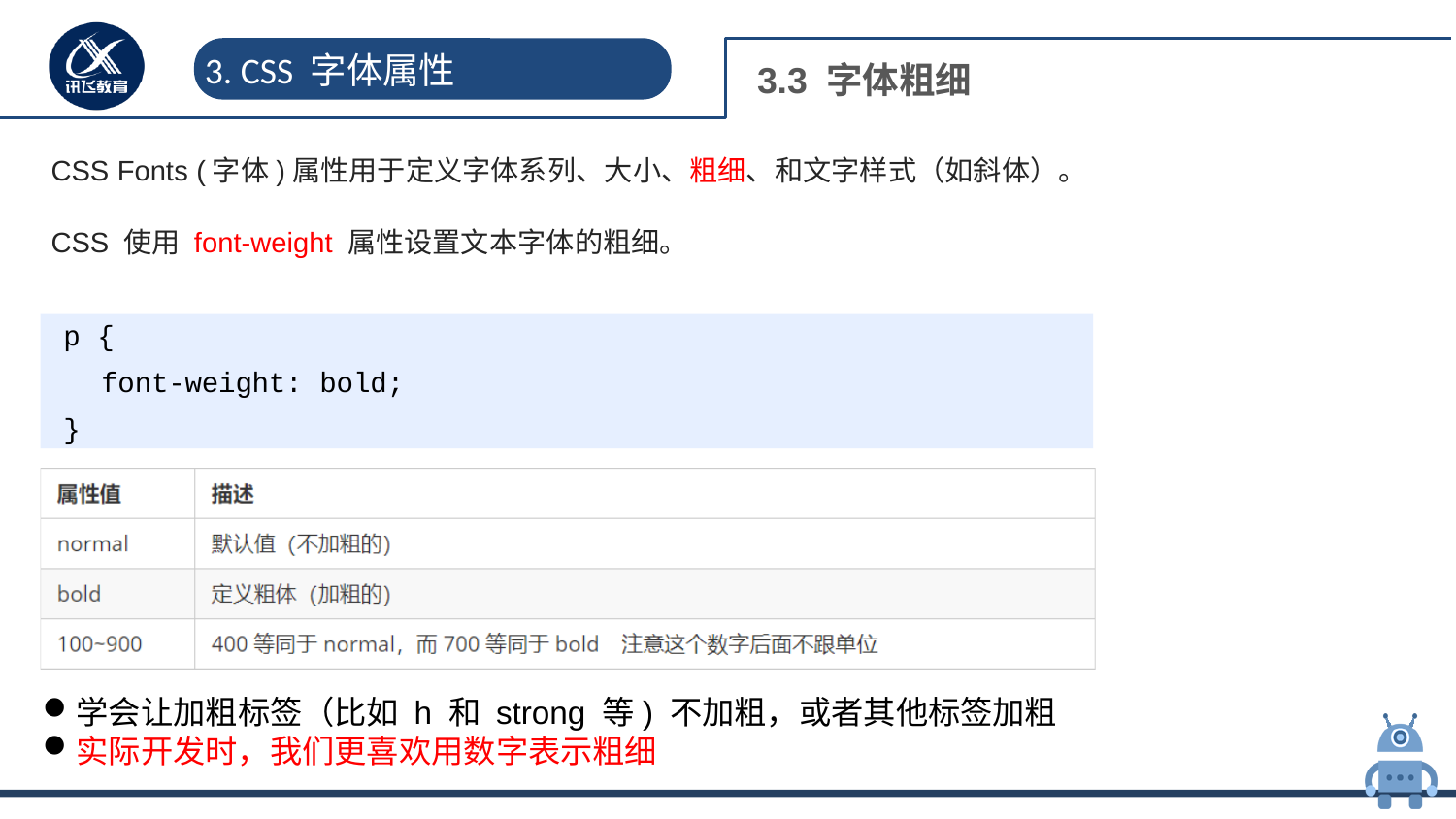

3. CSS 字体属性
3.3 字体粗细
CSS Fonts (字体)属性用于定义字体系列、大小、粗细、和文字样式（如斜体）。
CSS 使用 font-weight 属性设置文本字体的粗细。

p {
font-weight: bold;
}

学会让加粗标签（比如 h 和 strong 等) 不加粗，或者其他标签加粗
实际开发时，我们更喜欢用数字表示粗细